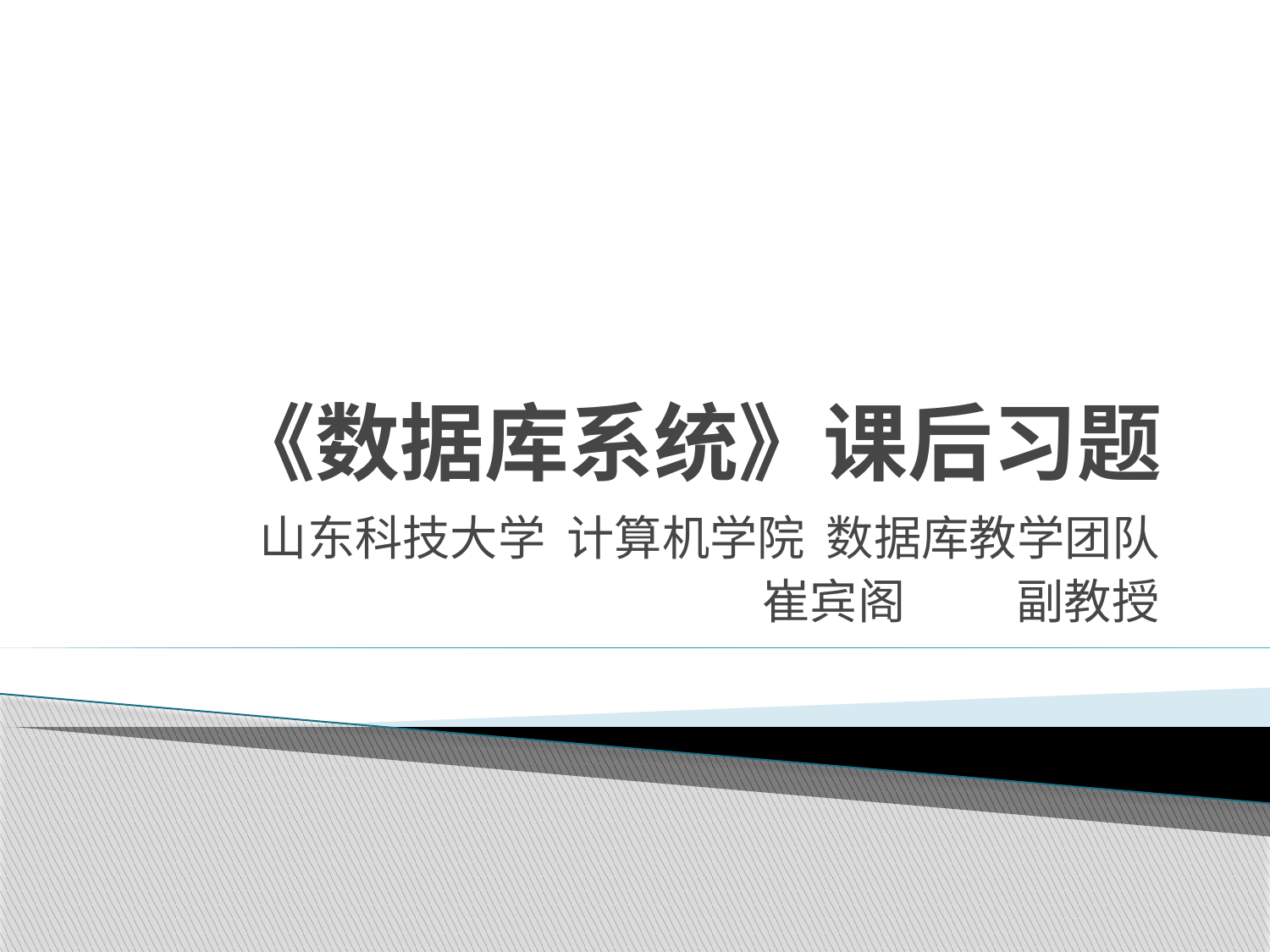

# 《数据库系统》课后习题
山东科技大学  计算机学院  数据库教学团队
崔宾阁	副教授